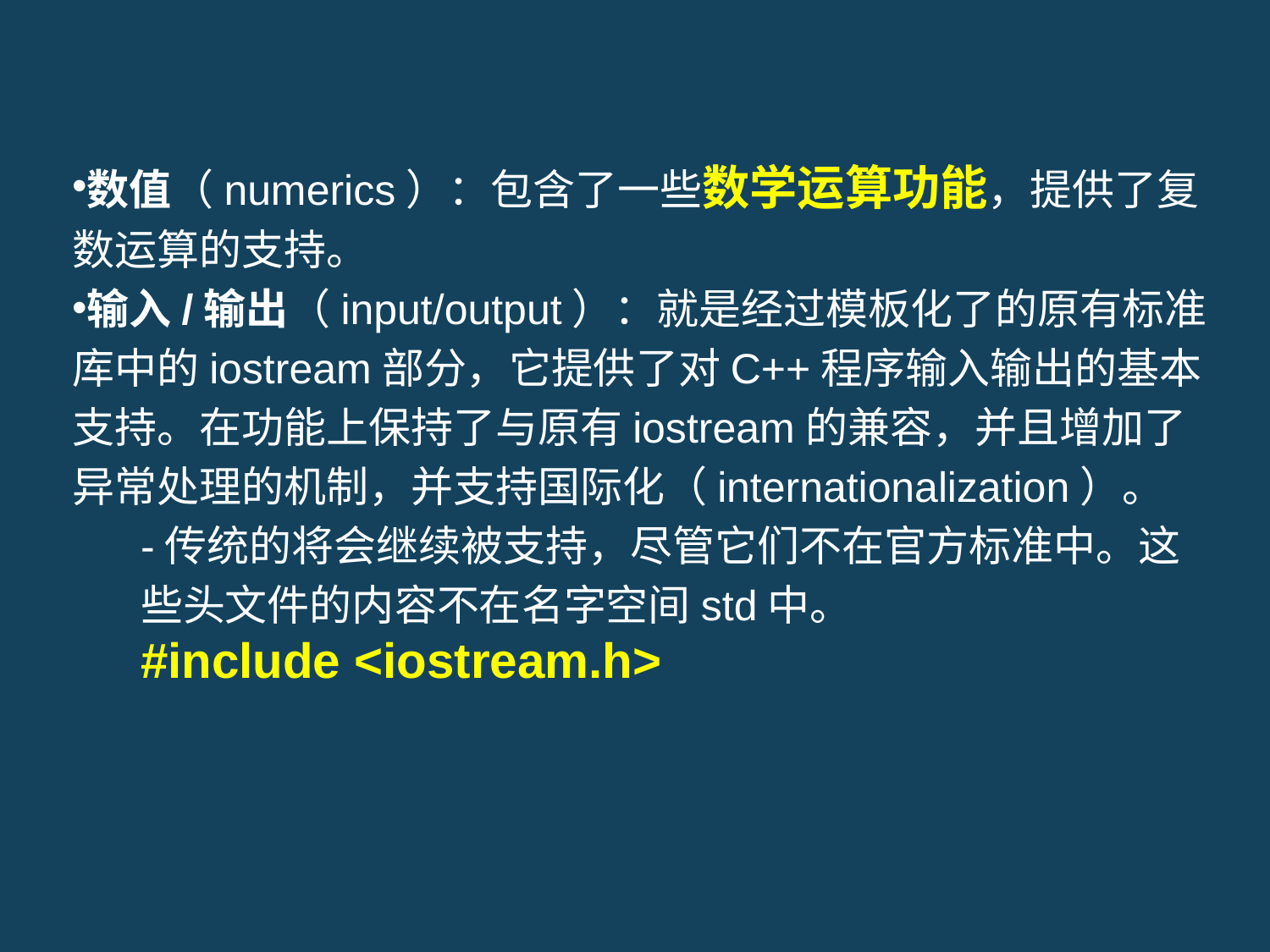

数值（numerics）：包含了一些数学运算功能，提供了复数运算的支持。
输入/输出（input/output）：就是经过模板化了的原有标准库中的iostream部分，它提供了对C++程序输入输出的基本支持。在功能上保持了与原有iostream的兼容，并且增加了异常处理的机制，并支持国际化（internationalization）。
-传统的将会继续被支持，尽管它们不在官方标准中。这些头文件的内容不在名字空间std中。
#include <iostream.h>